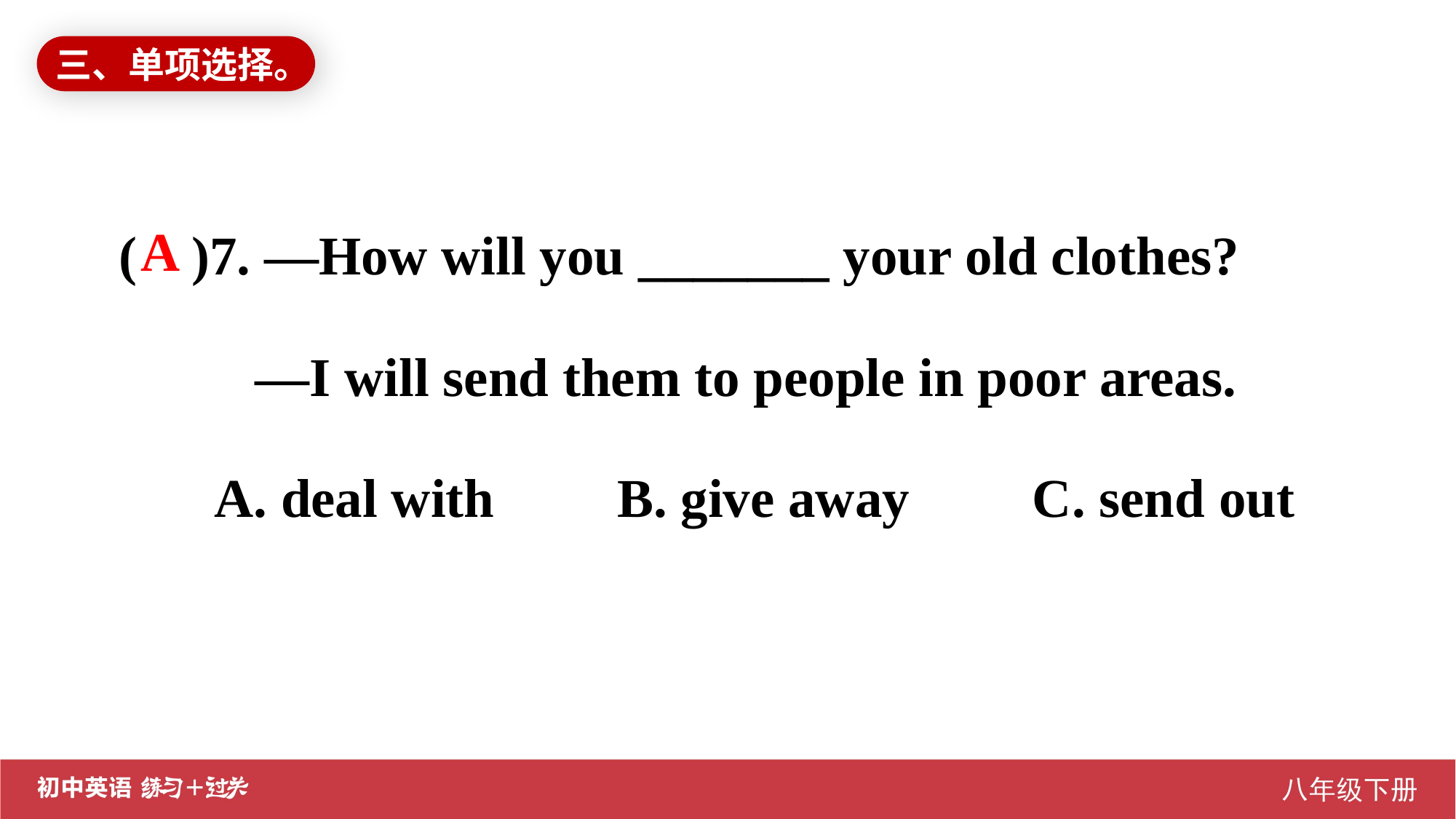

三、单项选择。
(    )7. —How will you _______ your old clothes?
          —I will send them to people in poor areas.
       A. deal with         B. give away         C. send out
A